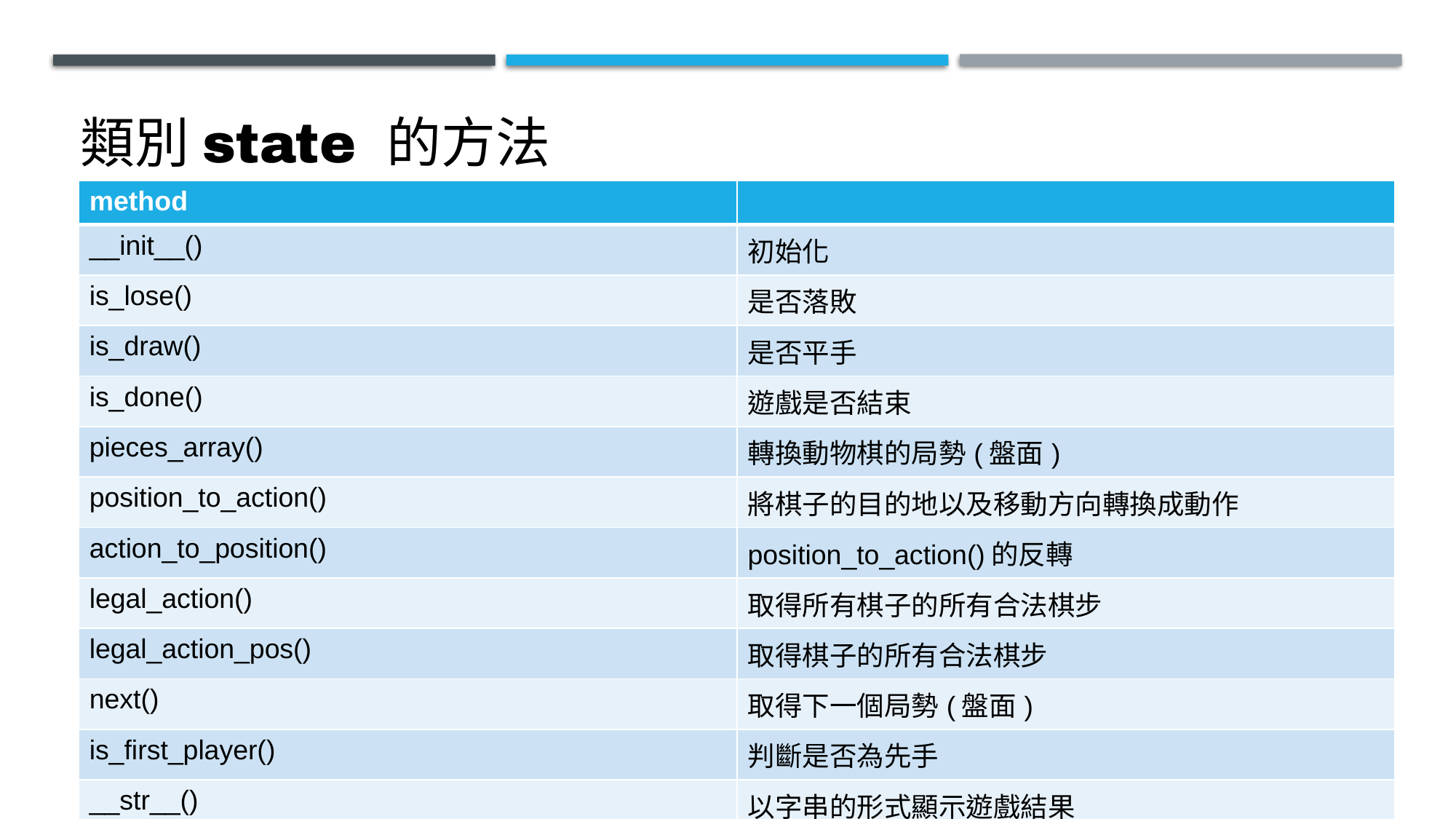

類別state 的方法
| method |  |
| --- | --- |
| \_\_init\_\_() | 初始化 |
| is\_lose() | 是否落敗 |
| is\_draw() | 是否平手 |
| is\_done() | 遊戲是否結束 |
| pieces\_array() | 轉換動物棋的局勢(盤面) |
| position\_to\_action() | 將棋子的目的地以及移動方向轉換成動作 |
| action\_to\_position() | position\_to\_action()的反轉 |
| legal\_action() | 取得所有棋子的所有合法棋步 |
| legal\_action\_pos() | 取得棋子的所有合法棋步 |
| next() | 取得下一個局勢(盤面) |
| is\_first\_player() | 判斷是否為先手 |
| \_\_str\_\_() | 以字串的形式顯示遊戲結果 |
2022/6/16